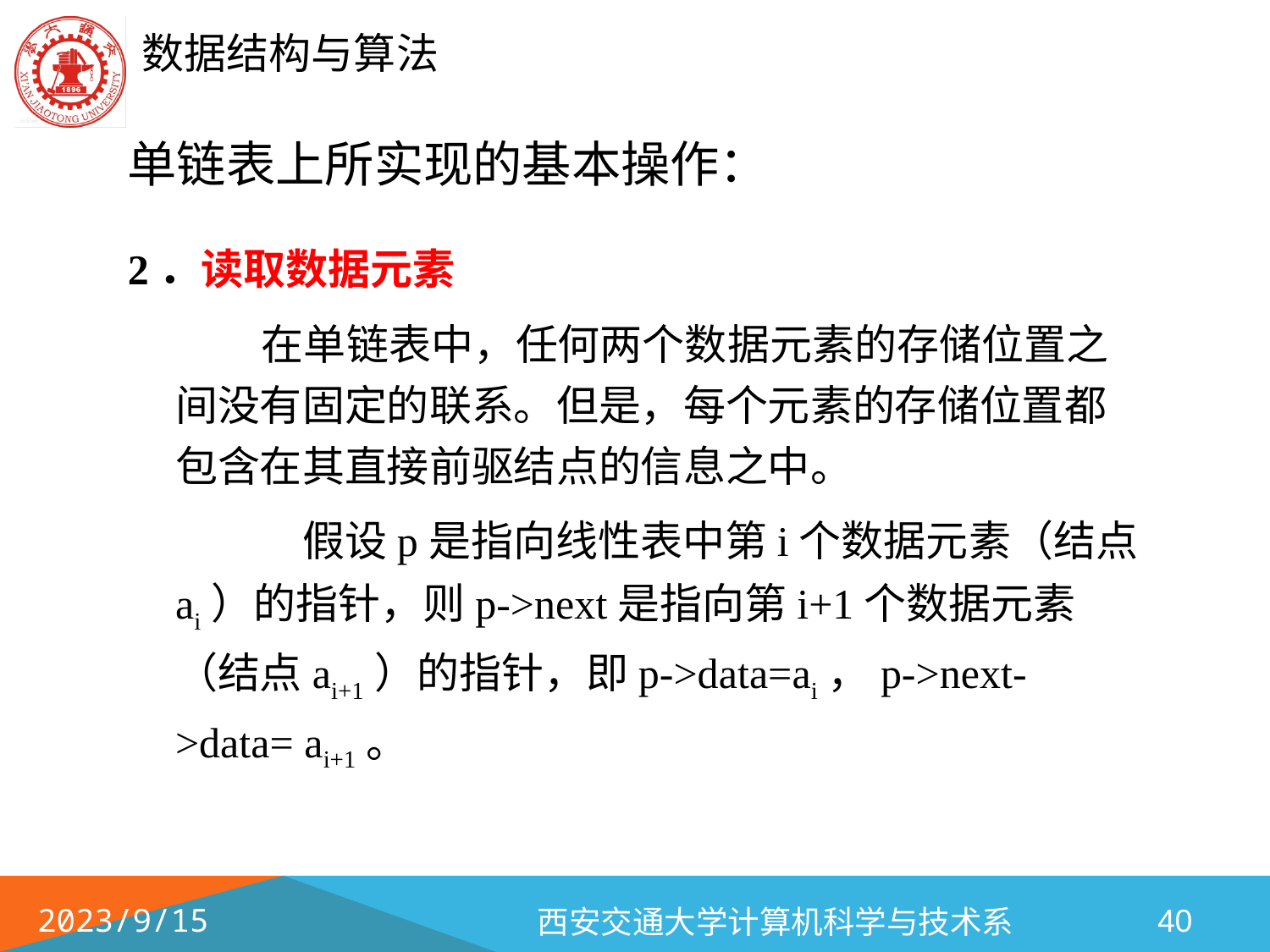

# 单链表上所实现的基本操作：
2．读取数据元素
             在单链表中，任何两个数据元素的存储位置之间没有固定的联系。但是，每个元素的存储位置都包含在其直接前驱结点的信息之中。
		假设p是指向线性表中第i个数据元素（结点ai）的指针，则p->next是指向第i+1个数据元素（结点ai+1）的指针，即p->data=ai，p->next->data= ai+1。